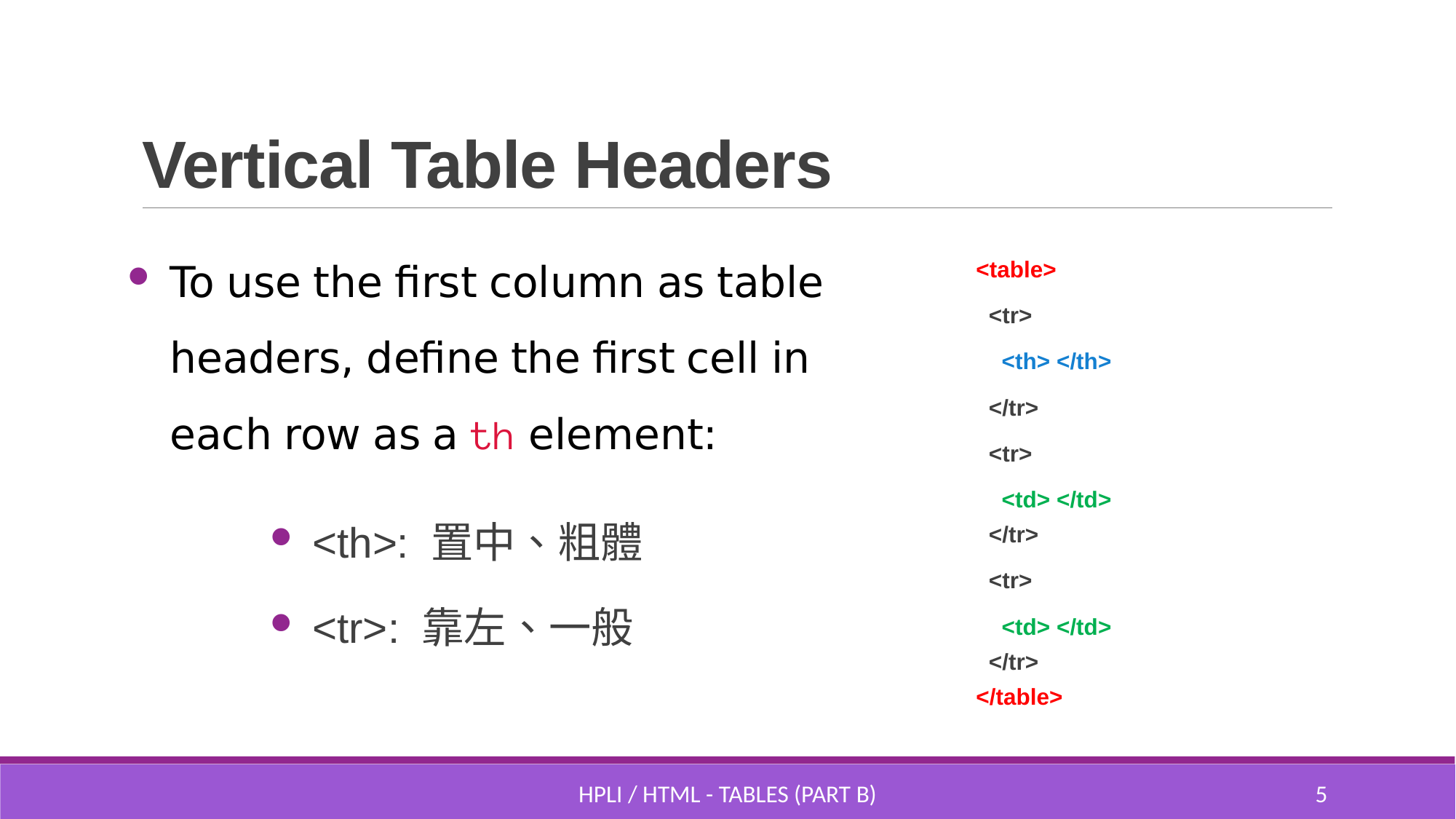

# Vertical Table Headers
To use the first column as table headers, define the first cell in each row as a th element:

<table>
  <tr>
    <th> </th>
  </tr>
  <tr>
    <td> </td>
  </tr>
  <tr>
    <td> </td>
  </tr>
</table>

<th>: 置中、粗體
<tr>: 靠左、一般
HPLI / HTML - Tables (part B)
5